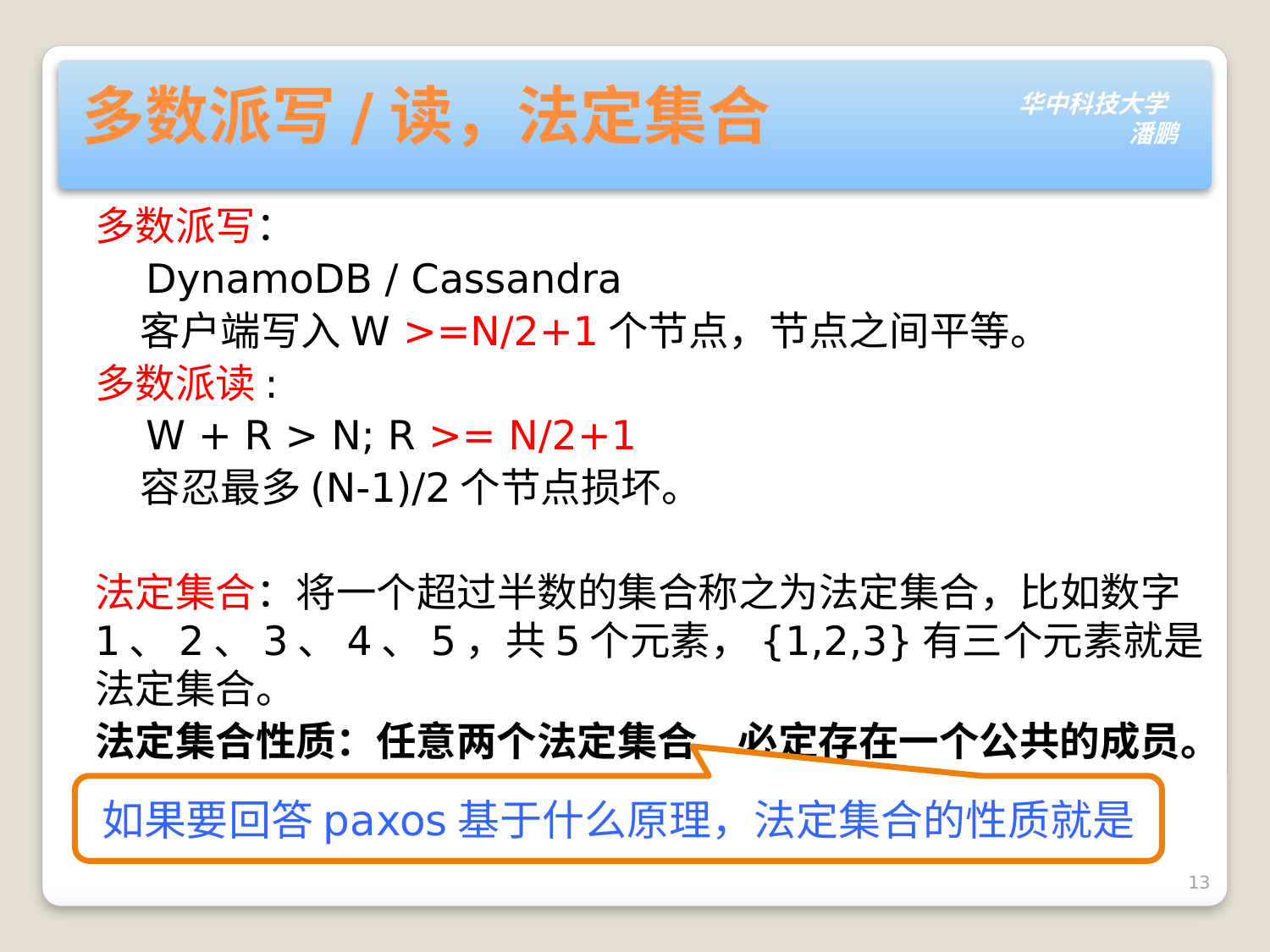

# 多数派写/读，法定集合
多数派写：
    DynamoDB / Cassandra
    客户端写入W >=N/2+1个节点，节点之间平等。
多数派读:
    W + R > N; R >= N/2+1
    容忍最多(N-1)/2个节点损坏。

法定集合：将一个超过半数的集合称之为法定集合，比如数字1、2、3、4、5，共5个元素，{1,2,3}有三个元素就是法定集合。
法定集合性质：任意两个法定集合，必定存在一个公共的成员。
该性质是Paxos有效的基本保障。
如果要回答paxos基于什么原理，法定集合的性质就是
13